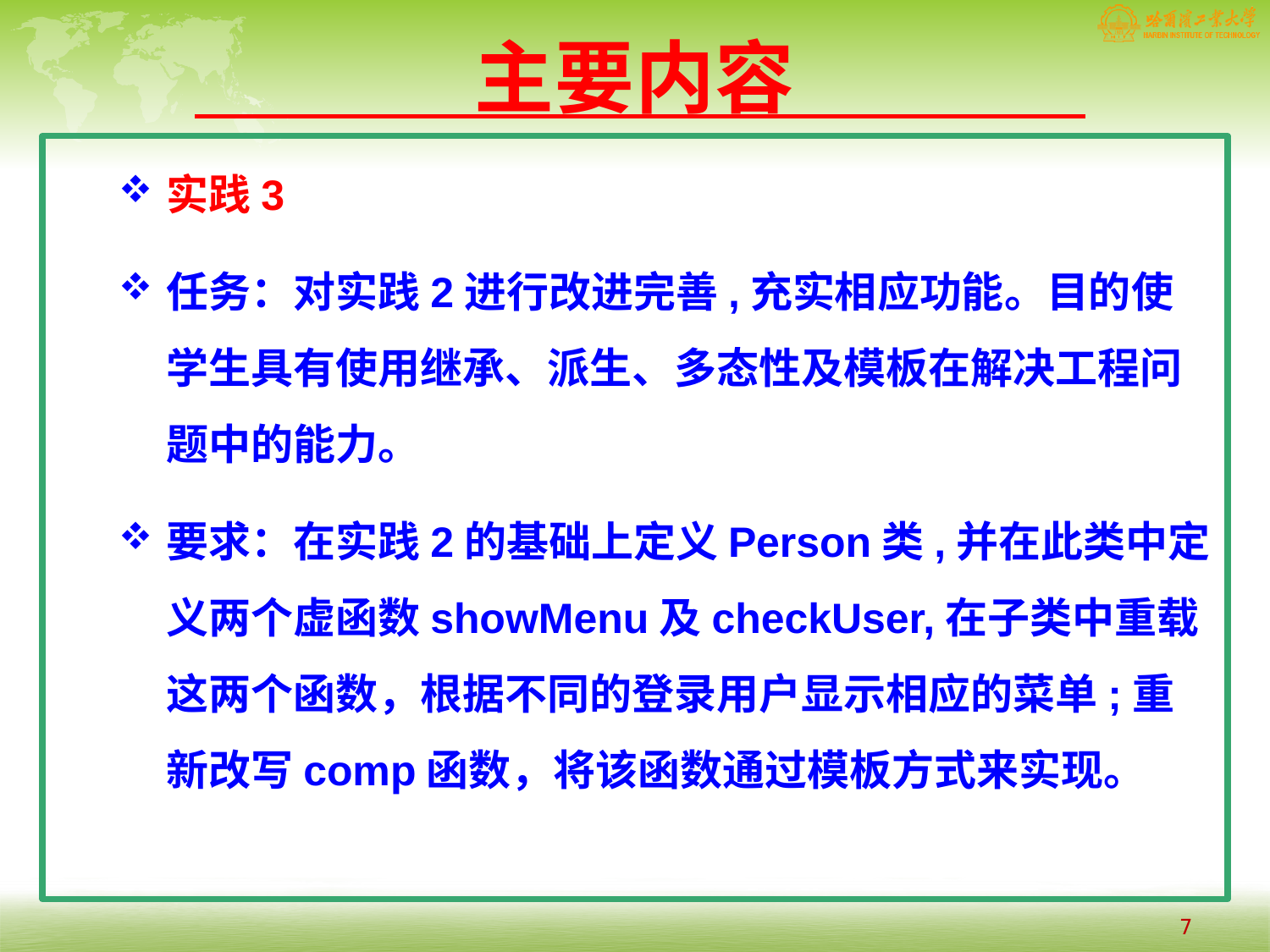

# 主要内容
实践3
任务：对实践2进行改进完善,充实相应功能。目的使学生具有使用继承、派生、多态性及模板在解决工程问题中的能力。
要求：在实践2的基础上定义Person类,并在此类中定义两个虚函数showMenu及checkUser,在子类中重载这两个函数，根据不同的登录用户显示相应的菜单;重新改写comp函数，将该函数通过模板方式来实现。

7